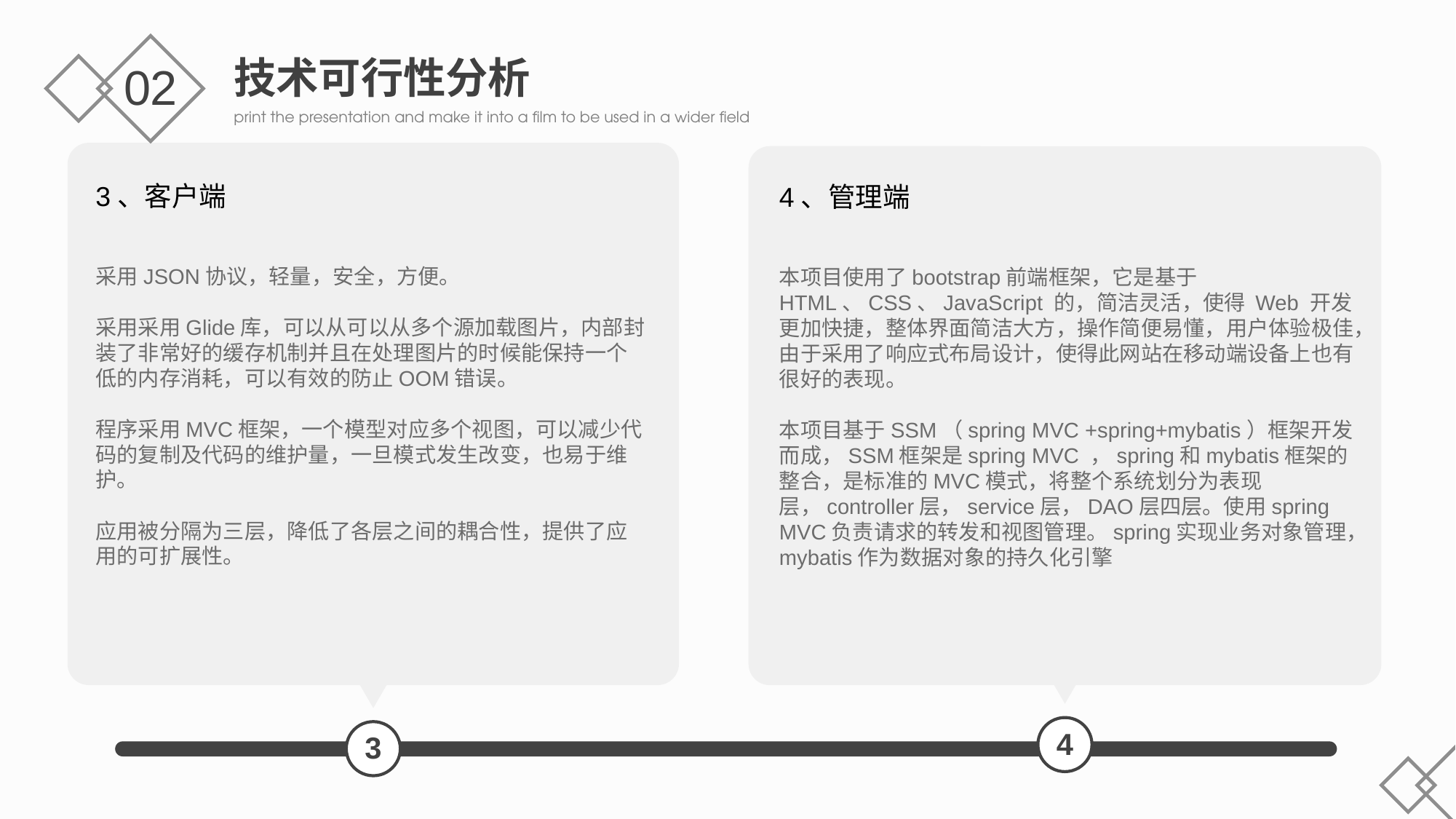

技术可行性分析
print the presentation and make it into a film to be used in a wider field
02

4
3

3、客户端

采用JSON协议，轻量，安全，方便。

采用采用Glide库，可以从可以从多个源加载图片，内部封装了非常好的缓存机制并且在处理图片的时候能保持一个低的内存消耗，可以有效的防止OOM错误。

程序采用MVC框架，一个模型对应多个视图，可以减少代码的复制及代码的维护量，一旦模式发生改变，也易于维护。

应用被分隔为三层，降低了各层之间的耦合性，提供了应用的可扩展性。

4、管理端

本项目使用了bootstrap前端框架，它是基于 HTML、CSS、JavaScript 的，简洁灵活，使得 Web 开发更加快捷，整体界面简洁大方，操作简便易懂，用户体验极佳，由于采用了响应式布局设计，使得此网站在移动端设备上也有很好的表现。

本项目基于SSM（spring MVC +spring+mybatis）框架开发而成，SSM框架是spring MVC ，spring和mybatis框架的整合，是标准的MVC模式，将整个系统划分为表现层，controller层，service层，DAO层四层。使用spring MVC负责请求的转发和视图管理。spring实现业务对象管理，mybatis作为数据对象的持久化引擎